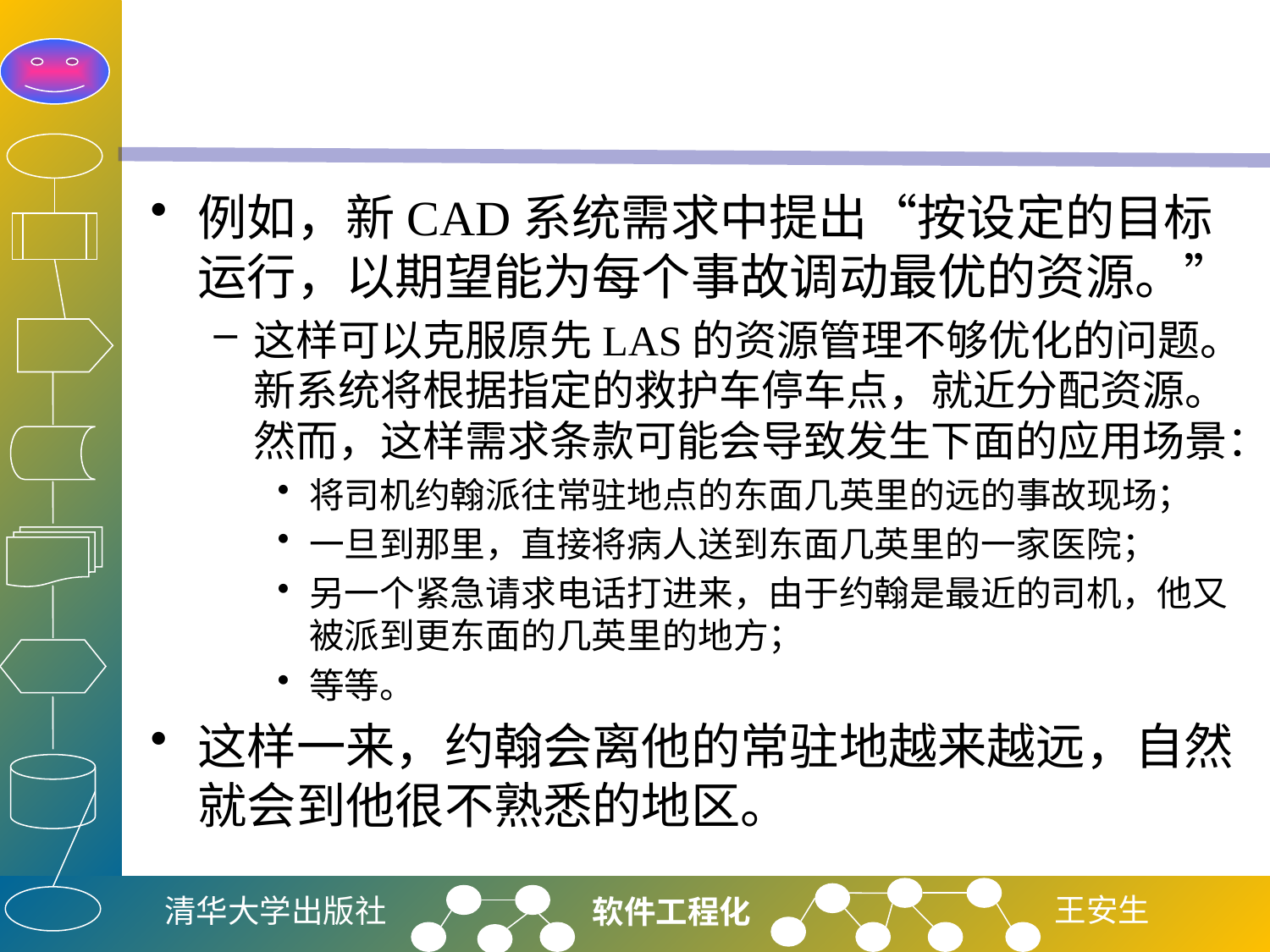

#
例如，新CAD系统需求中提出“按设定的目标运行，以期望能为每个事故调动最优的资源。”
这样可以克服原先LAS的资源管理不够优化的问题。新系统将根据指定的救护车停车点，就近分配资源。然而，这样需求条款可能会导致发生下面的应用场景：
将司机约翰派往常驻地点的东面几英里的远的事故现场；
一旦到那里，直接将病人送到东面几英里的一家医院；
另一个紧急请求电话打进来，由于约翰是最近的司机，他又被派到更东面的几英里的地方；
等等。
这样一来，约翰会离他的常驻地越来越远，自然就会到他很不熟悉的地区。